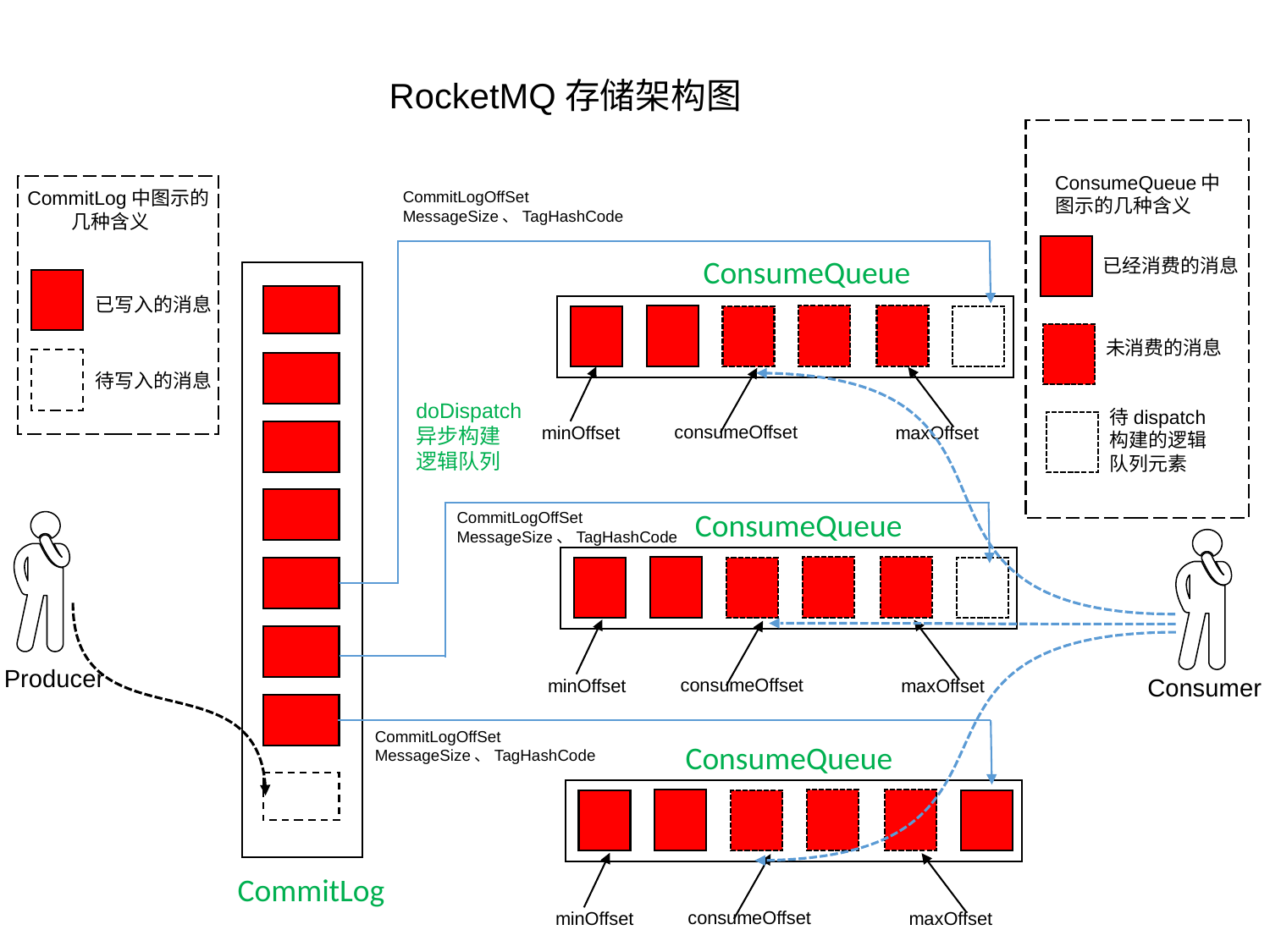

RocketMQ存储架构图

e

ConsumeQueue中
图示的几种含义

CommitLog中图示的
         几种含义
CommitLogOffSet
MessageSize、TagHashCode

ConsumeQueue
已经消费的消息

已写入的消息

未消费的消息

待写入的消息
doDispatch
异步构建
逻辑队列
待dispatch
构建的逻辑
队列元素

consumeOffset
minOffset
maxOffset

ConsumeQueue
CommitLogOffSet
MessageSize、TagHashCode

Producer
Consumer
consumeOffset
minOffset
maxOffset

CommitLogOffSet
MessageSize、TagHashCode
ConsumeQueue

CommitLog
consumeOffset
minOffset
maxOffset